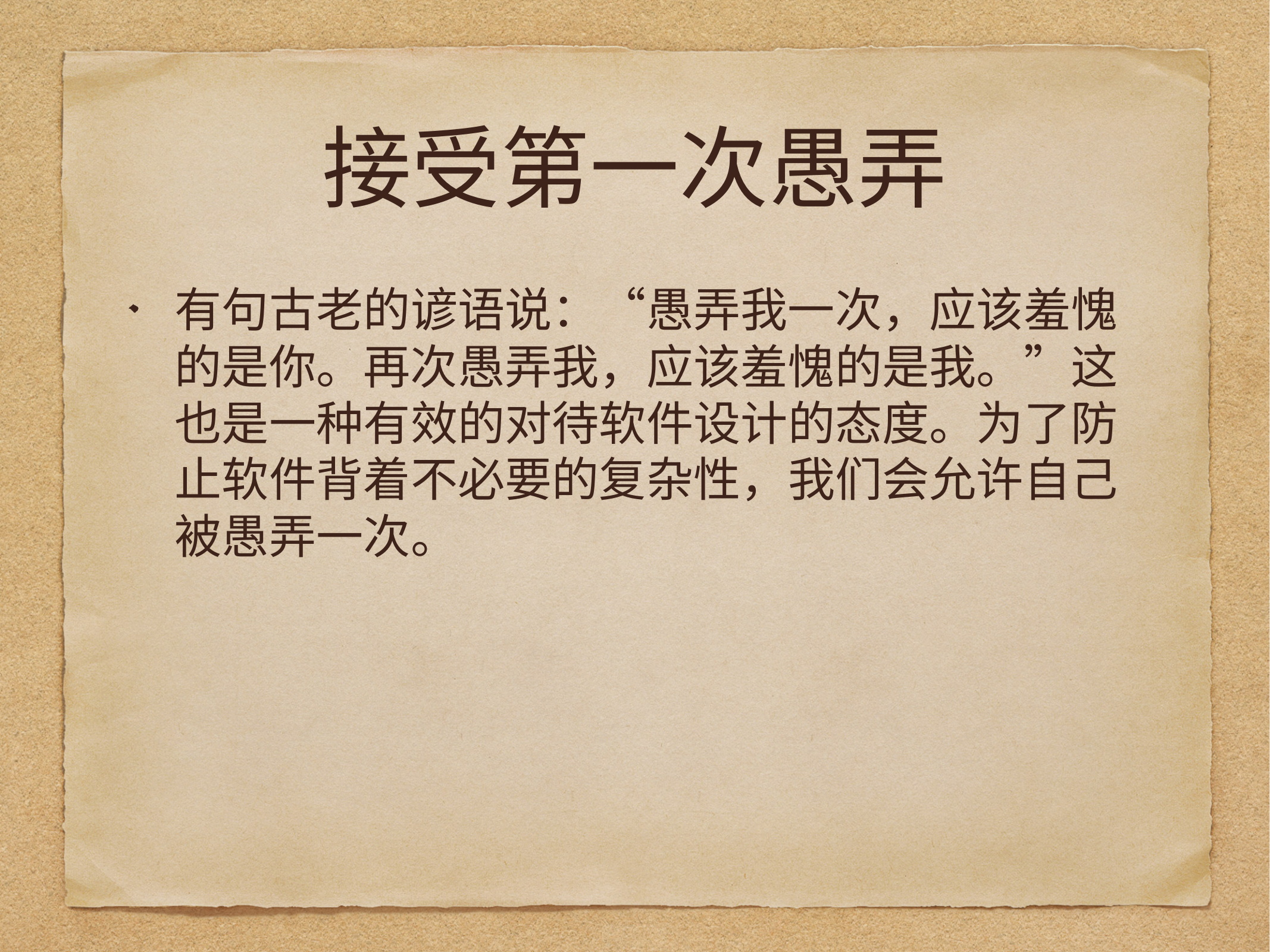

# 接受第一次愚弄
有句古老的谚语说：“愚弄我一次，应该羞愧的是你。再次愚弄我，应该羞愧的是我。”这也是一种有效的对待软件设计的态度。为了防止软件背着不必要的复杂性，我们会允许自己被愚弄一次。